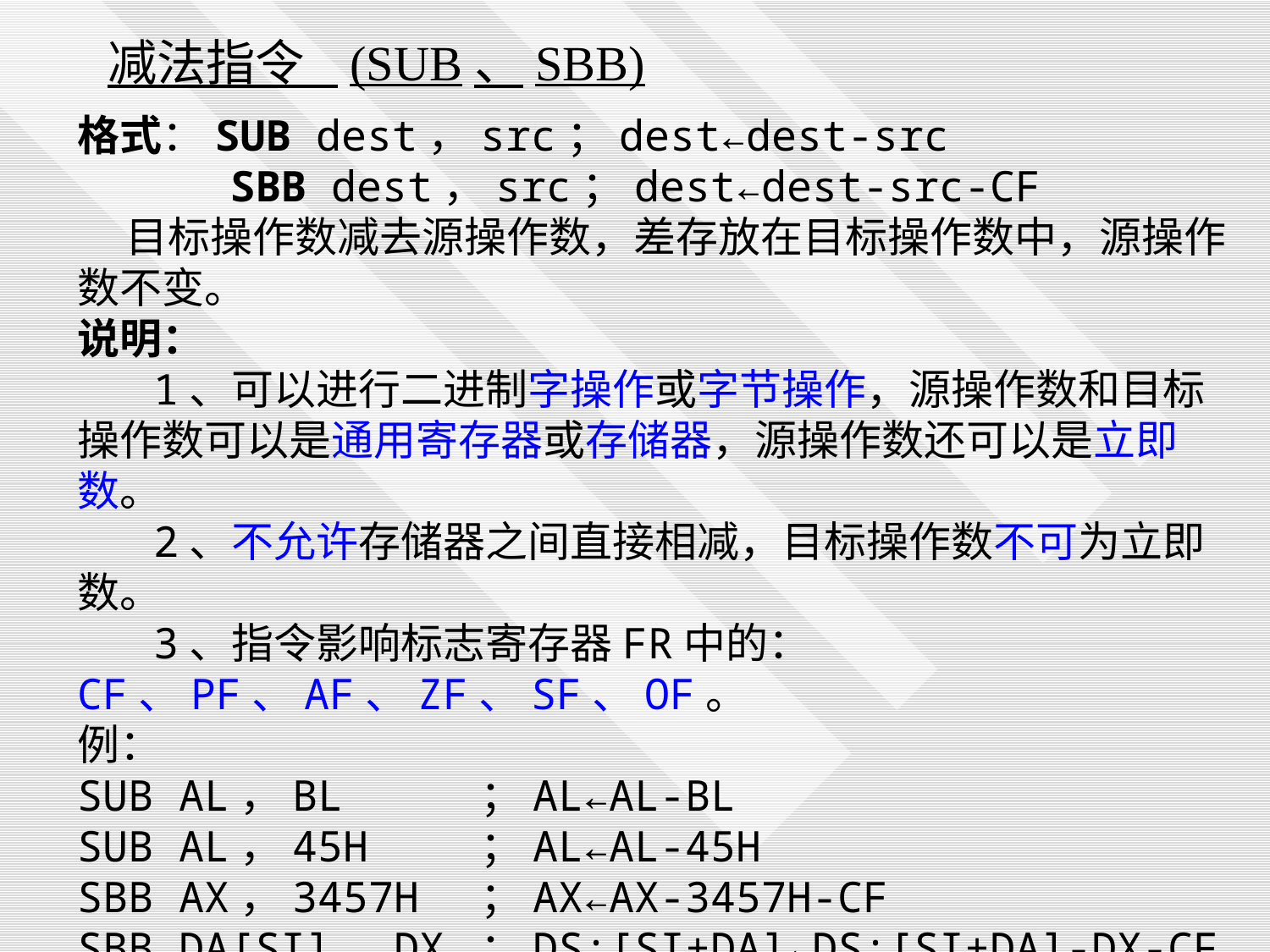

减法指令   (SUB、SBB)
格式：SUB dest，src；dest←dest-src
      SBB dest，src；dest←dest-src-CF
    目标操作数减去源操作数，差存放在目标操作数中，源操作数不变。
说明：
   1、可以进行二进制字操作或字节操作，源操作数和目标操作数可以是通用寄存器或存储器，源操作数还可以是立即数。
   2、不允许存储器之间直接相减，目标操作数不可为立即数。
   3、指令影响标志寄存器FR中的：CF、PF、AF、ZF、SF、OF。
例：
SUB AL，BL     ；AL←AL-BL
SUB AL，45H    ；AL←AL-45H
SBB AX，3457H  ；AX←AX-3457H-CF
SBB DA[SI]，DX ；DS:[SI+DA]←DS:[SI+DA]-DX-CF
SUB BYTE PTR [BP]，4FH ；SS:[BP]←SS:[BP]-4FH